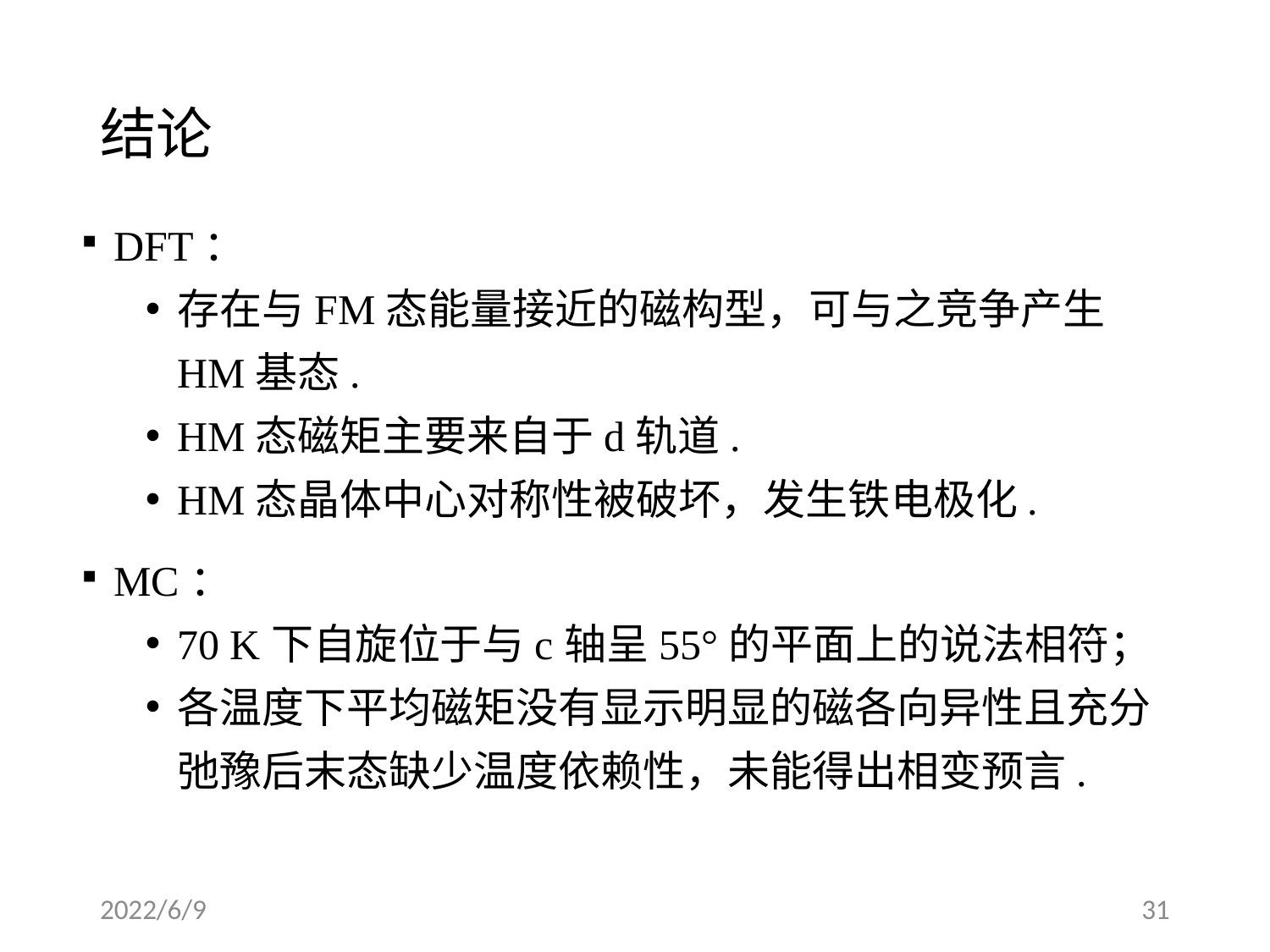

# 结论
DFT：
存在与FM态能量接近的磁构型，可与之竞争产生HM基态.
HM态磁矩主要来自于d轨道.
HM态晶体中心对称性被破坏，发生铁电极化.
MC：
70 K下自旋位于与c轴呈55°的平面上的说法相符；
各温度下平均磁矩没有显示明显的磁各向异性且充分弛豫后末态缺少温度依赖性，未能得出相变预言.

2022/6/9
31